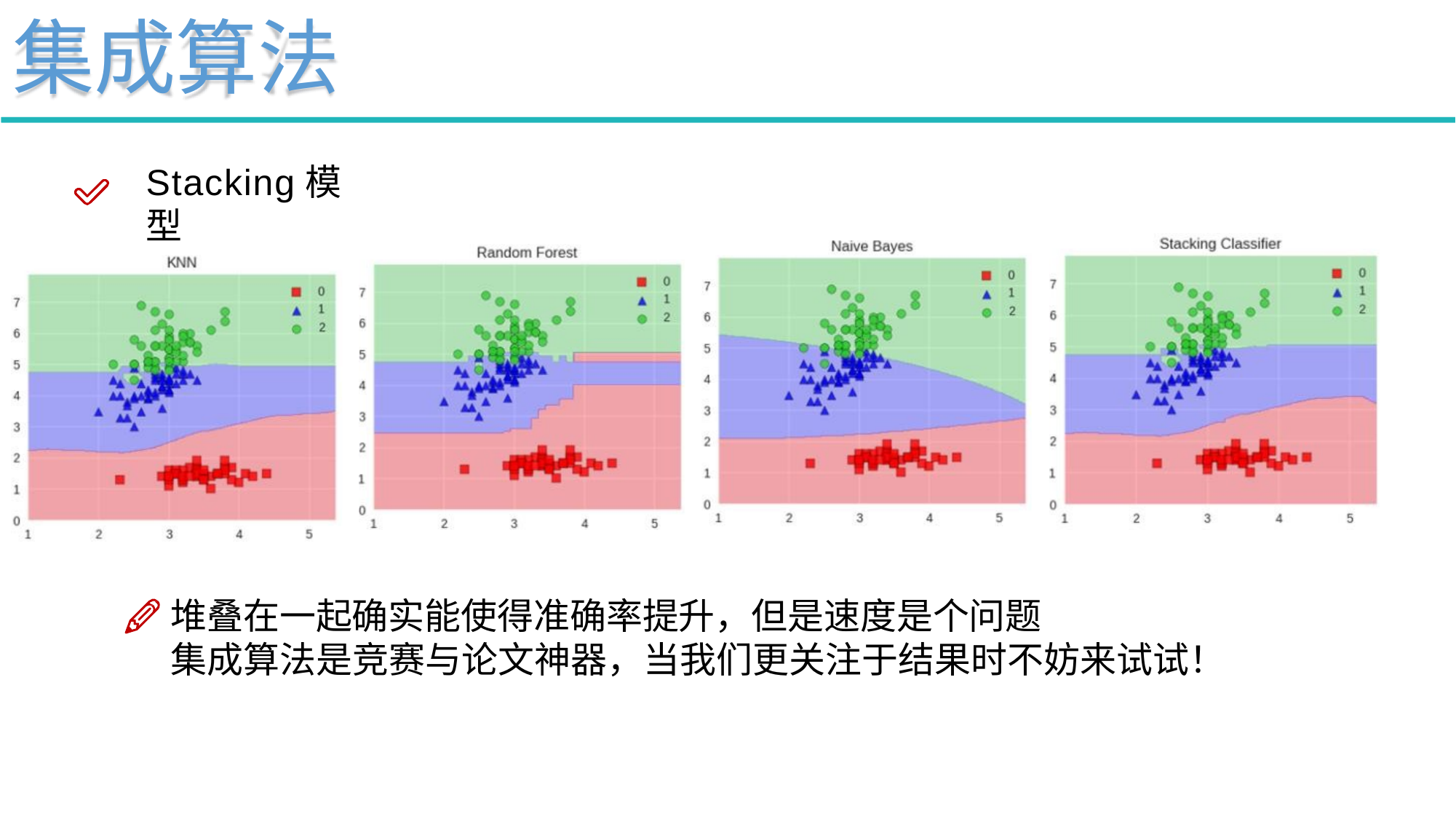

# 集成算法

Stacking模型

堆叠在一起确实能使得准确率提升，但是速度是个问题
集成算法是竞赛与论文神器，当我们更关注于结果时不妨来试试！